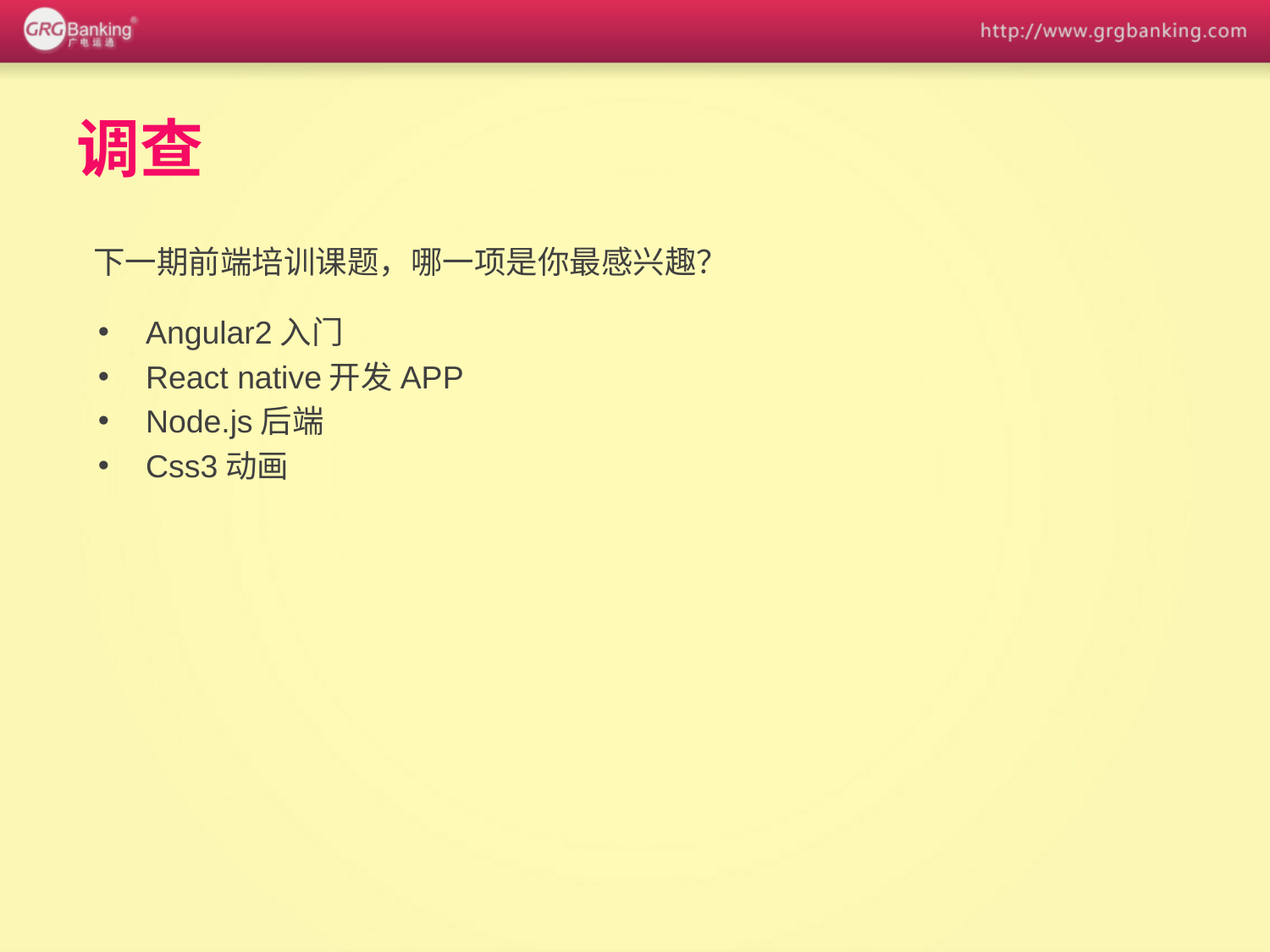

# 调查
下一期前端培训课题，哪一项是你最感兴趣？
Angular2入门
React native开发APP
Node.js后端
Css3动画